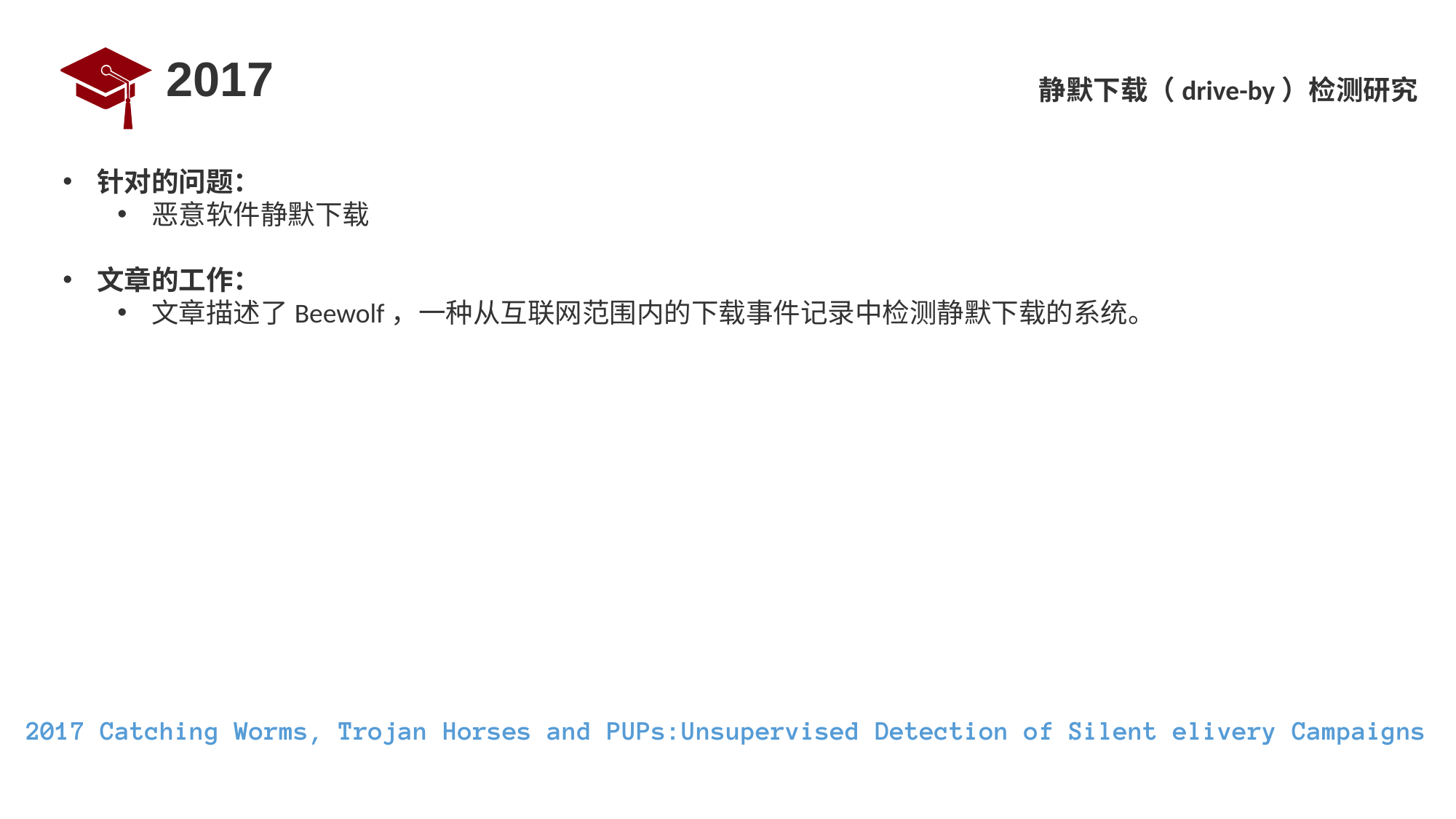

# 2017
静默下载（drive-by）检测研究
针对的问题：
恶意软件静默下载

文章的工作：
文章描述了Beewolf，一种从互联网范围内的下载事件记录中检测静默下载的系统。
2017 Catching Worms, Trojan Horses and PUPs:Unsupervised Detection of Silent elivery Campaigns